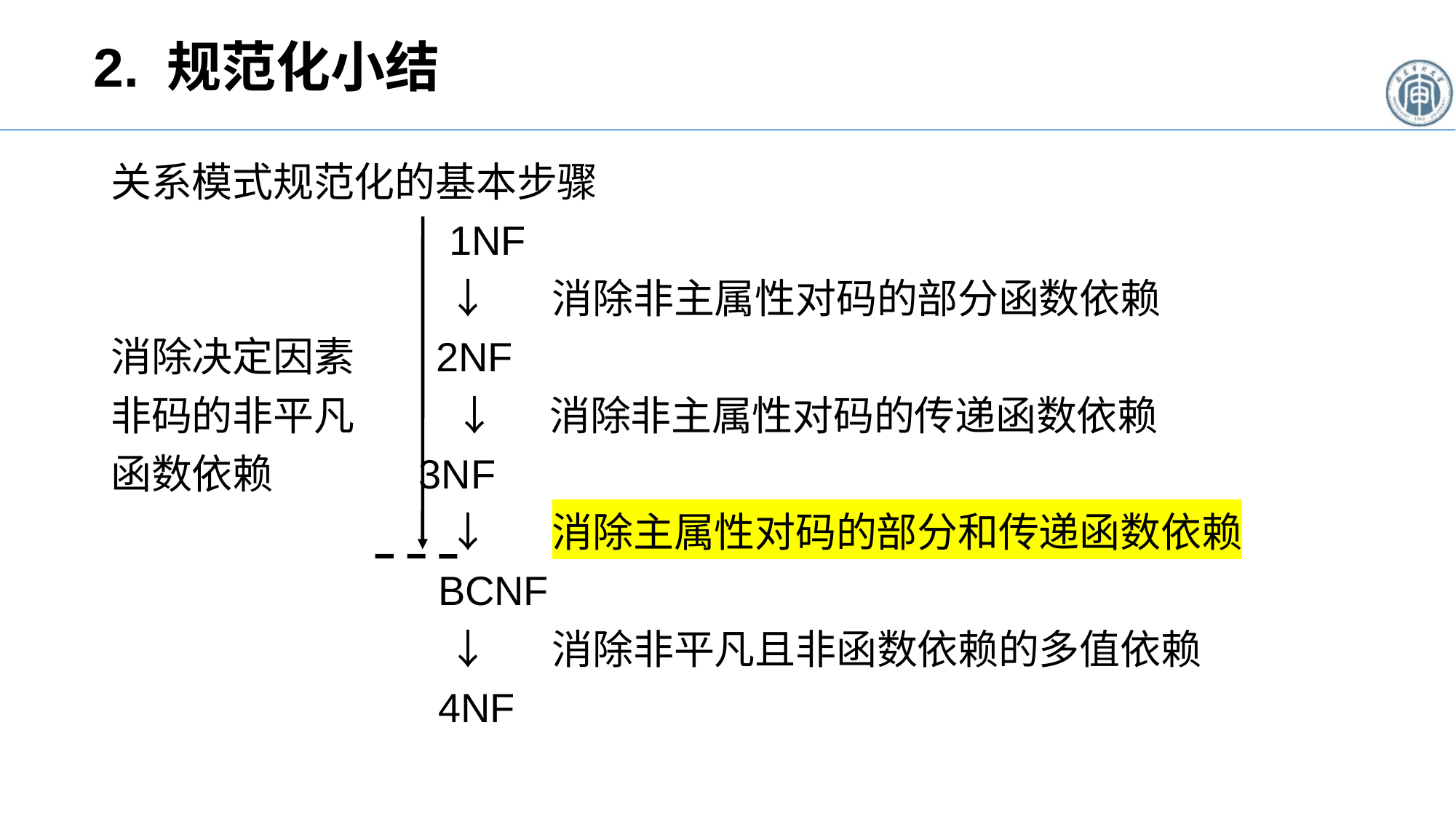

# 2. 规范化小结
关系模式规范化的基本步骤
                              1NF
                	              ↓      消除非主属性对码的部分函数依赖
消除决定因素        2NF
非码的非平凡           ↓      消除非主属性对码的传递函数依赖
函数依赖               3NF
                	              ↓      消除主属性对码的部分和传递函数依赖
                             BCNF
                	              ↓      消除非平凡且非函数依赖的多值依赖
                             4NF